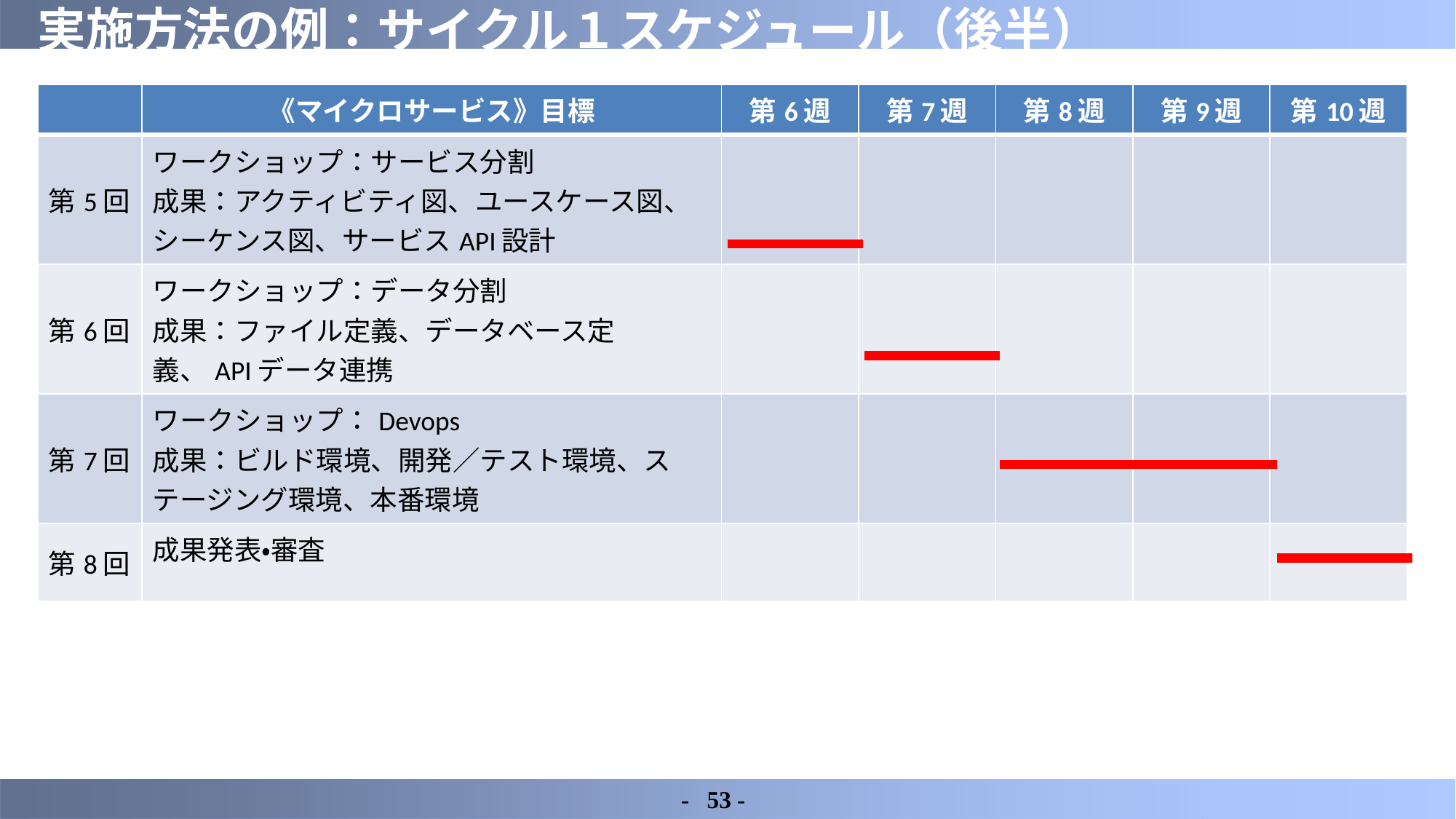

# 実施方法の例：サイクル１スケジュール（後半）
|  | 《マイクロサービス》目標 | 第6週 | 第7週 | 第8週 | 第9週 | 第10週 |
| --- | --- | --- | --- | --- | --- | --- |
| 第5回 | ワークショップ：サービス分割 成果：アクティビティ図、ユースケース図、シーケンス図、サービスAPI設計 |  |  |  |  |  |
| 第6回 | ワークショップ：データ分割 成果：ファイル定義、データベース定義、APIデータ連携 |  |  |  |  |  |
| 第7回 | ワークショップ：Devops 成果：ビルド環境、開発／テスト環境、ステージング環境、本番環境 |  |  |  |  |  |
| 第8回 | 成果発表・審査 |  |  |  |  |  |
-	53 -